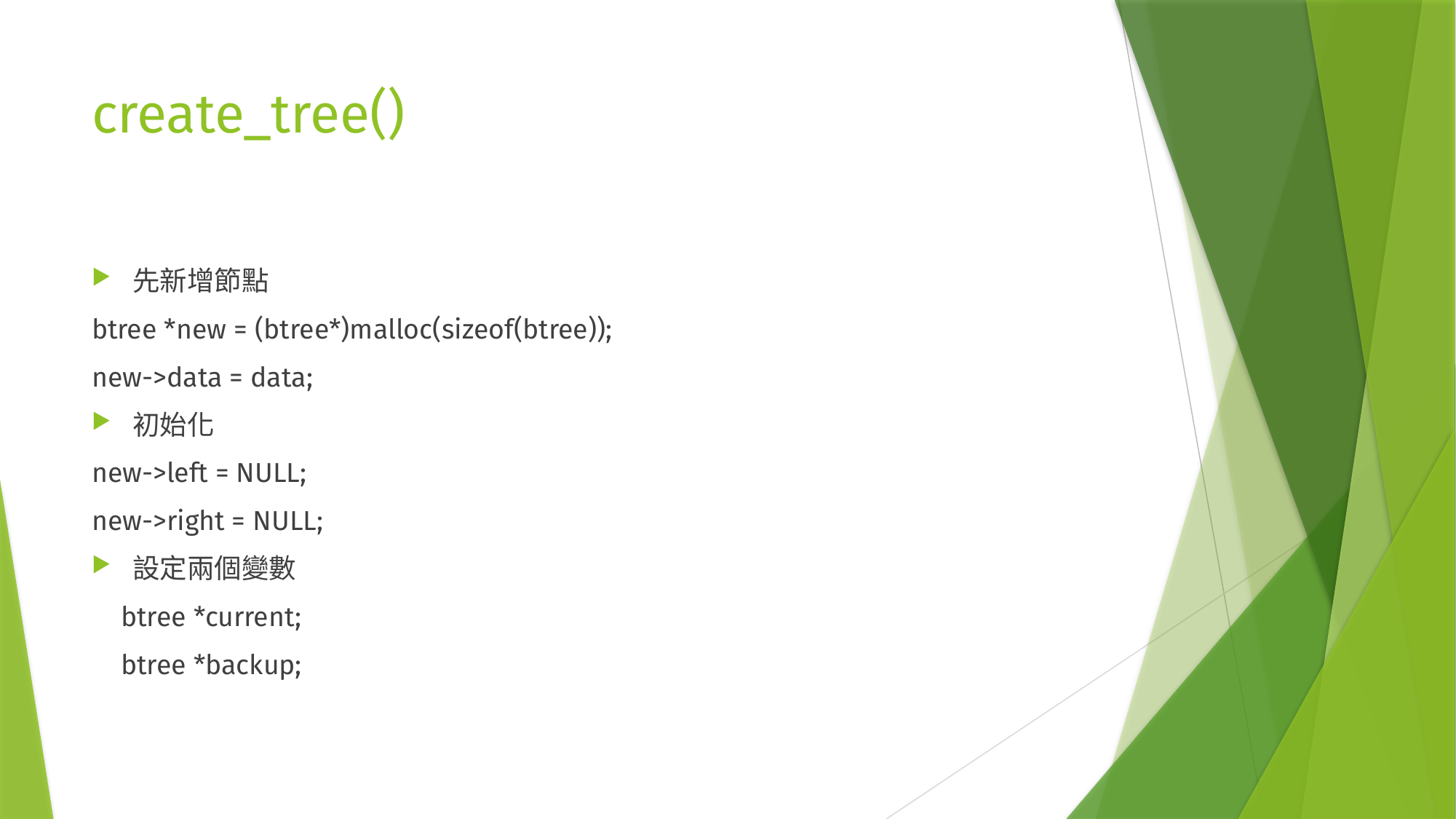

# create_tree()
先新增節點
btree *new = (btree*)malloc(sizeof(btree));
new->data = data;
初始化
new->left = NULL;
new->right = NULL;
設定兩個變數
    btree *current;
    btree *backup;